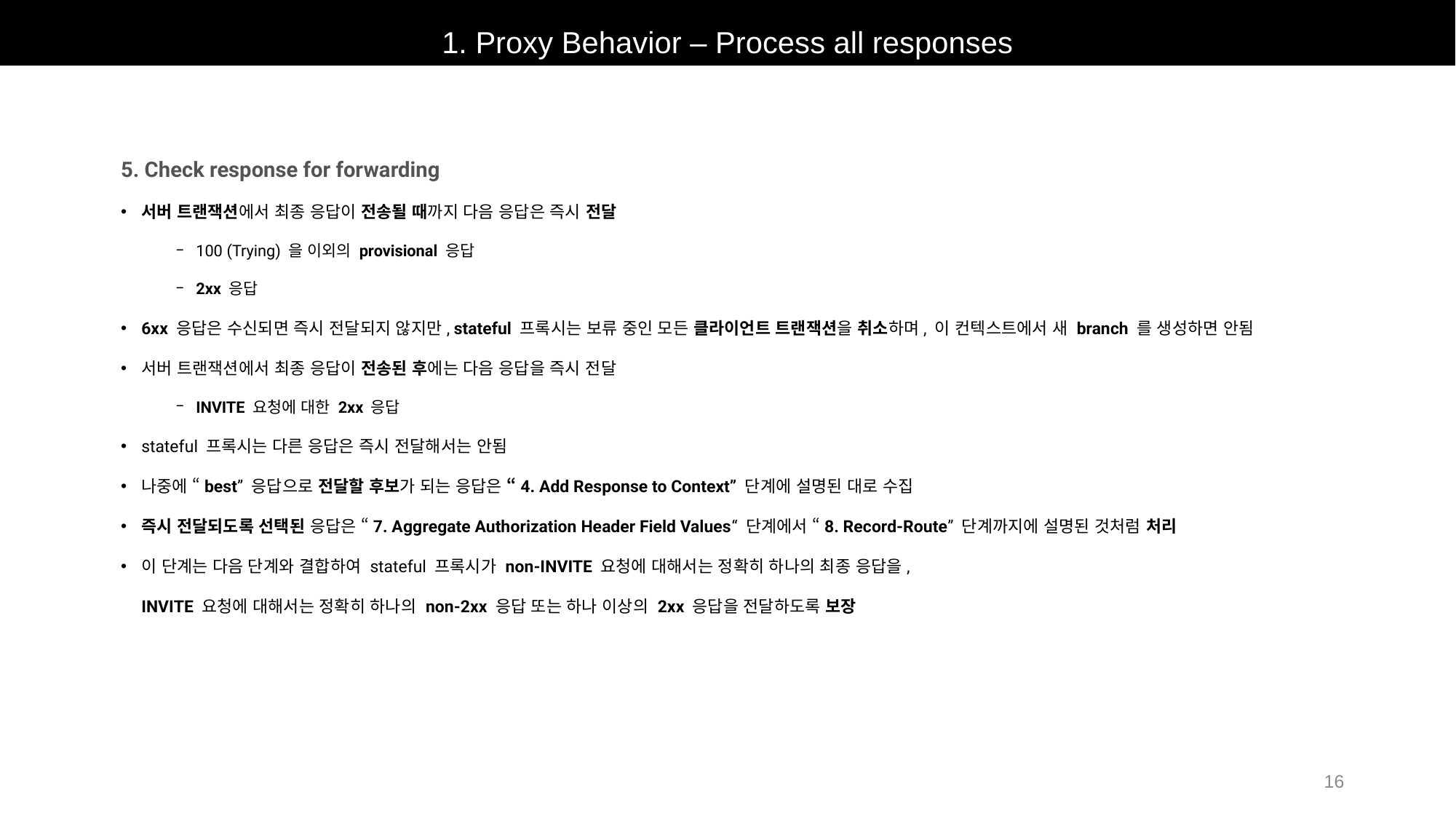

# 1. Proxy Behavior – Process all responses
5. Check response for forwarding
서버 트랜잭션에서 최종 응답이 전송될 때까지 다음 응답은 즉시 전달
100 (Trying) 을 이외의 provisional 응답
2xx 응답
6xx 응답은 수신되면 즉시 전달되지 않지만, stateful 프록시는 보류 중인 모든 클라이언트 트랜잭션을 취소하며, 이 컨텍스트에서 새 branch 를 생성하면 안됨
서버 트랜잭션에서 최종 응답이 전송된 후에는 다음 응답을 즉시 전달
INVITE 요청에 대한 2xx 응답
stateful 프록시는 다른 응답은 즉시 전달해서는 안됨
나중에 “best” 응답으로 전달할 후보가 되는 응답은 “4. Add Response to Context” 단계에 설명된 대로 수집
즉시 전달되도록 선택된 응답은 “7. Aggregate Authorization Header Field Values“ 단계에서 “8. Record-Route” 단계까지에 설명된 것처럼 처리
이 단계는 다음 단계와 결합하여 stateful 프록시가 non-INVITE 요청에 대해서는 정확히 하나의 최종 응답을,
INVITE 요청에 대해서는 정확히 하나의 non-2xx 응답 또는 하나 이상의 2xx 응답을 전달하도록 보장
16